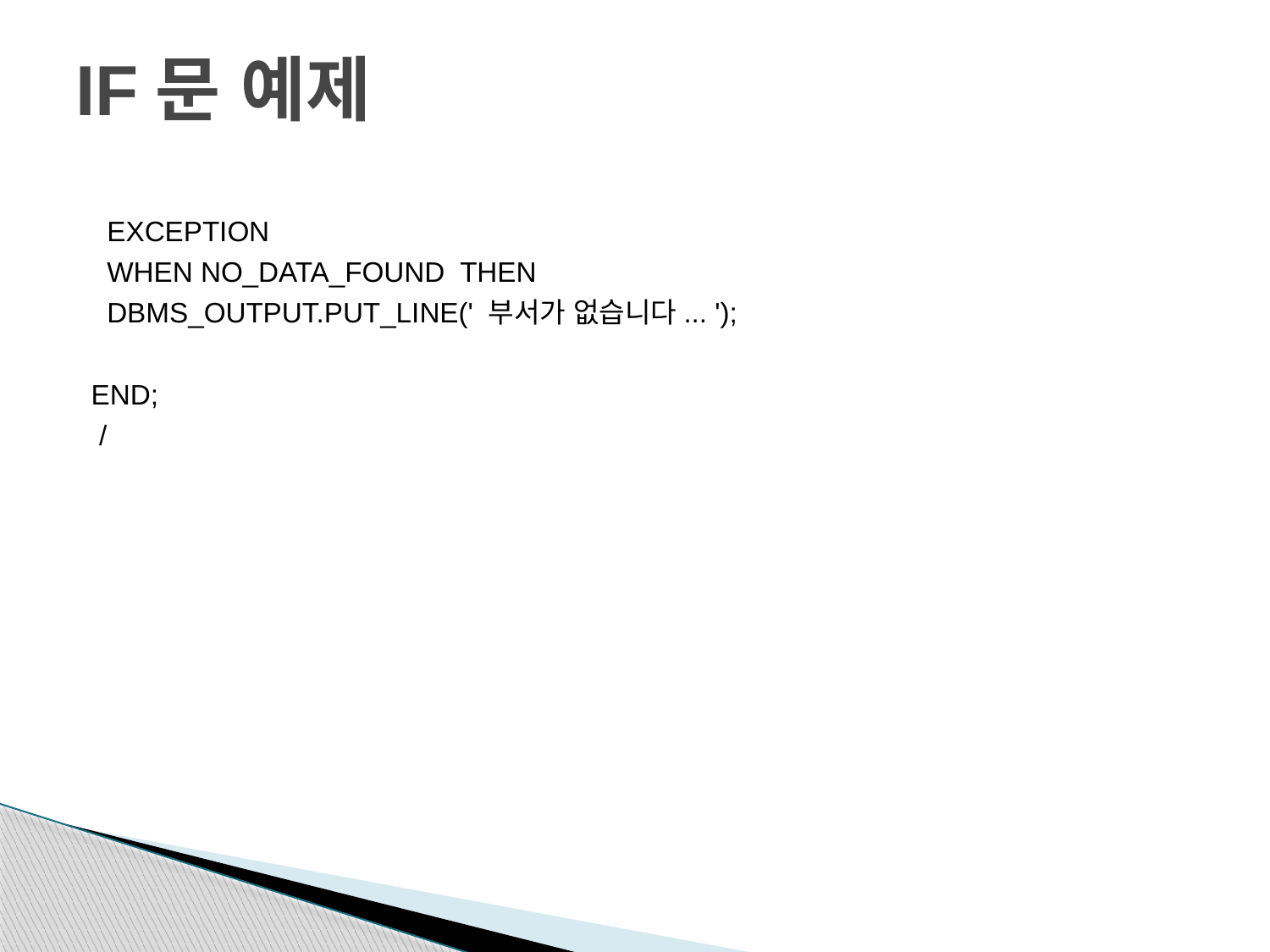

# IF문 예제

  EXCEPTION
  WHEN NO_DATA_FOUND  THEN
  DBMS_OUTPUT.PUT_LINE(' 부서가 없습니다... ');

END;
 /